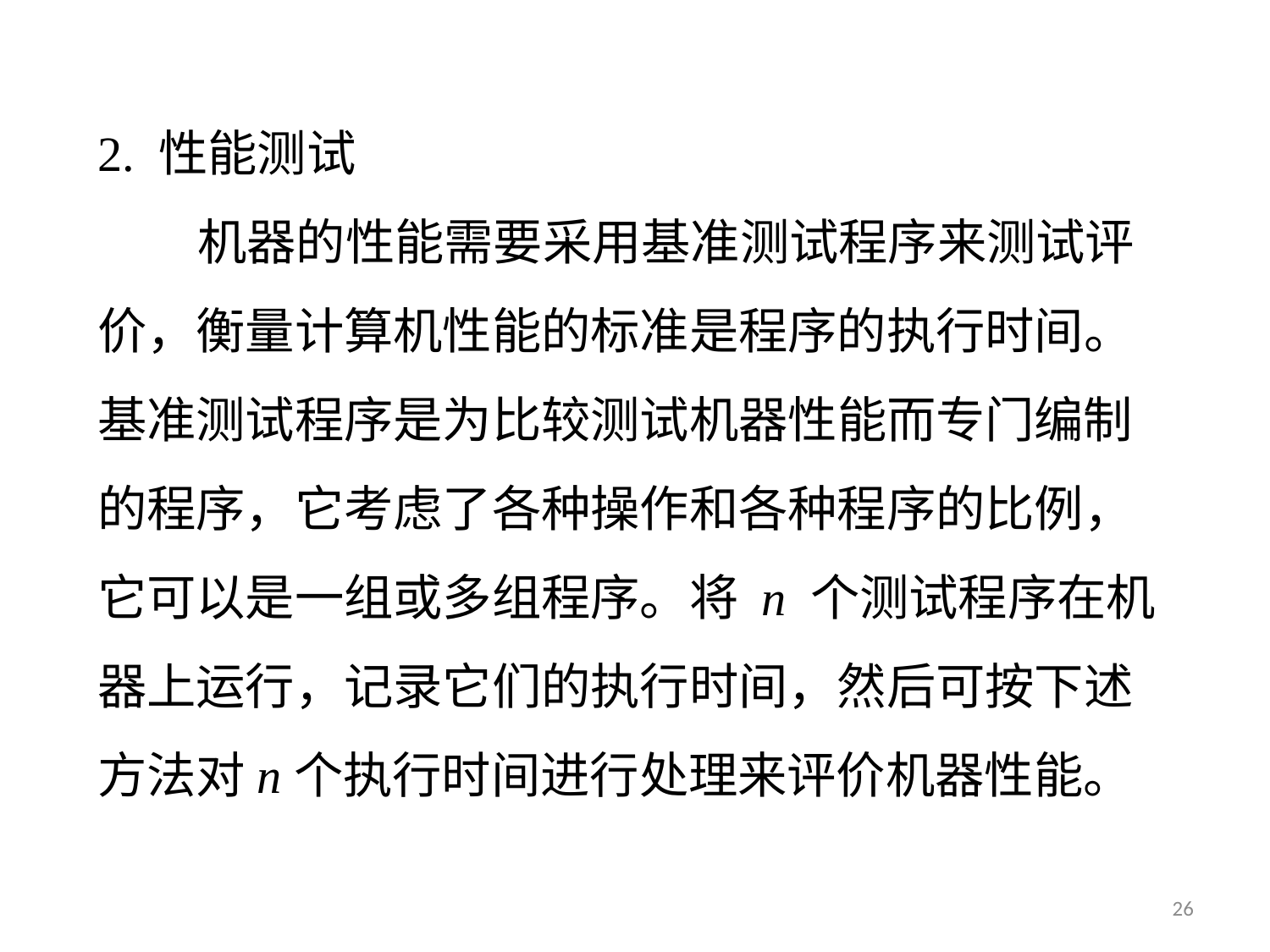

2. 性能测试
        机器的性能需要采用基准测试程序来测试评价，衡量计算机性能的标准是程序的执行时间。基准测试程序是为比较测试机器性能而专门编制的程序，它考虑了各种操作和各种程序的比例，它可以是一组或多组程序。将 n 个测试程序在机器上运行，记录它们的执行时间，然后可按下述方法对n个执行时间进行处理来评价机器性能。
26